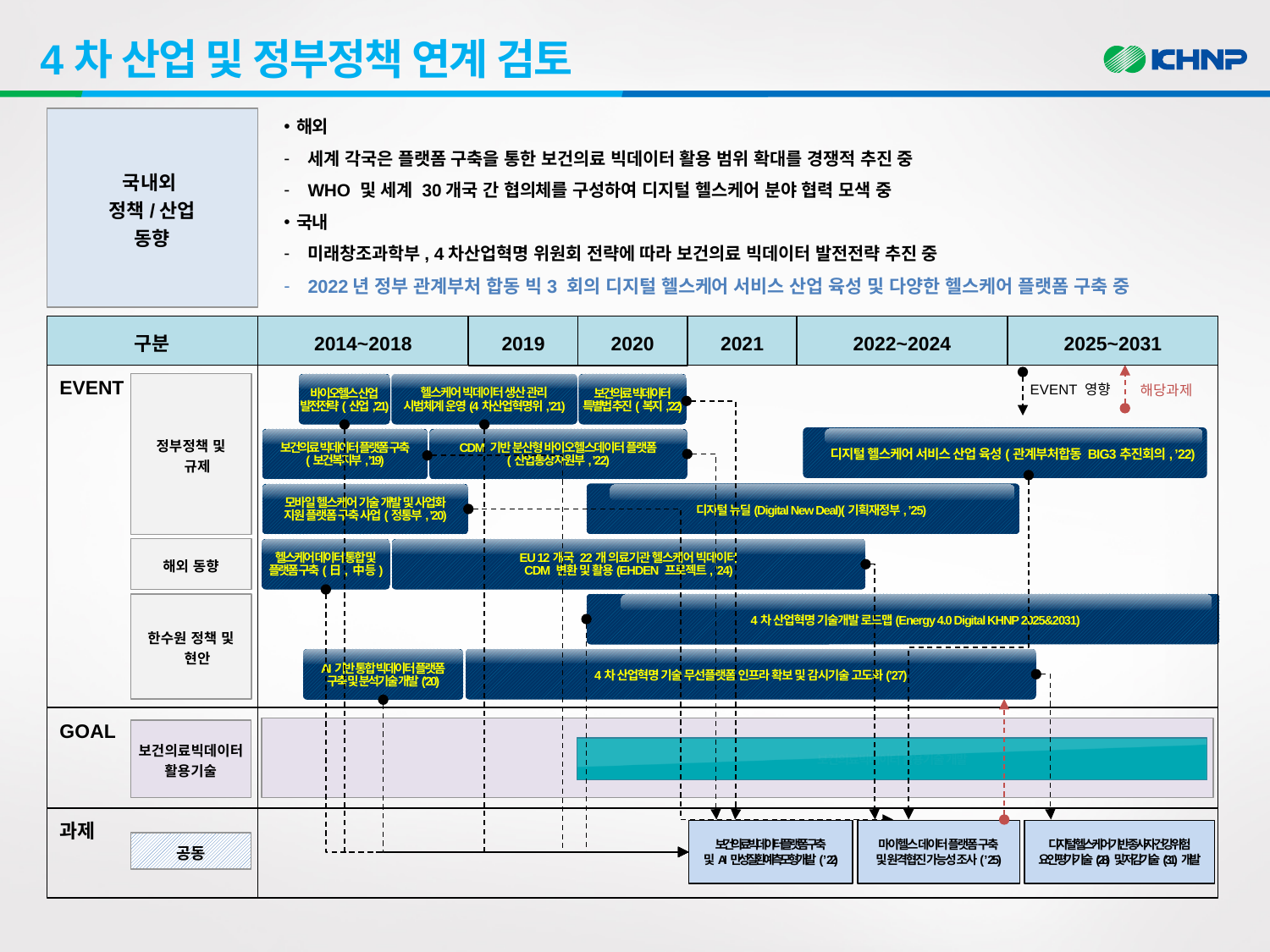

# 4차 산업 및 정부정책 연계 검토
국내외
정책/산업
동향
해외
세계 각국은 플랫폼 구축을 통한 보건의료 빅데이터 활용 범위 확대를 경쟁적 추진 중
WHO 및 세계 30개국 간 협의체를 구성하여 디지털 헬스케어 분야 협력 모색 중
국내
미래창조과학부, 4차산업혁명 위원회 전략에 따라 보건의료 빅데이터 발전전략 추진 중
2022년 정부 관계부처 합동 빅3 회의 디지털 헬스케어 서비스 산업 육성 및 다양한 헬스케어 플랫폼 구축 중
2020
2014~2018
2019
2021
2022~2024
2025~2031
구분
EVENT

EVENT 영향
해당과제

바이오헬스 산업
발전전략(산업,’21)

헬스케어 빅데이터 생산 관리
시범체계 운영(4차산업혁명위,’21)

보건의료 빅데이터
특별법 추진(복지,’22)
정부정책 및 규제

디지털 헬스케어 서비스 산업 육성(관계부처합동 BIG3추진회의, ’22)

보건의료 빅데이터 플랫폼 구축
(보건복지부, ’19)

CDM 기반 분산형 바이오헬스데이터 플랫폼
(산업통상자원부, ’22)

디지털 뉴딜(Digital New Deal)(기획재정부, ’25)

모바일 헬스케어 기술 개발 및 사업화
지원 플랫폼 구축 사업(정통부, ’20)
해외 동향
헬스케어 데이터 통합 및
플랫폼 구축(日, 中 등)

EU 12개국 22개 의료기관 헬스케어 빅데이터
CDM 변환 및 활용(EHDEN 프로젝트, ’24)

4차 산업혁명 기술개발 로드맵(Energy 4.0 Digital KHNP 2025&2031)
한수원 정책 및 현안

AI기반 통합 빅데이터 플랫폼
구축 및 분석기술 개발(’20)

4차 산업혁명 기술 무선플랫폼 인프라 확보 및 감시기술 고도화(’27)
GOAL

보건의료빅데이터
활용기술
보건의료빅데이터 활용기술 개발
과제

보건의료빅데이터 플랫폼  구축
및 AI만성질환 예측모형 개발(’22)
마이헬스 데이터 플랫폼 구축
및 원격협진 가능성 조사(’25)
디지털 헬스케어 기반 종사자 건강위험
요인 평가기술(’28) 및 저감기술(’31) 개발
공동